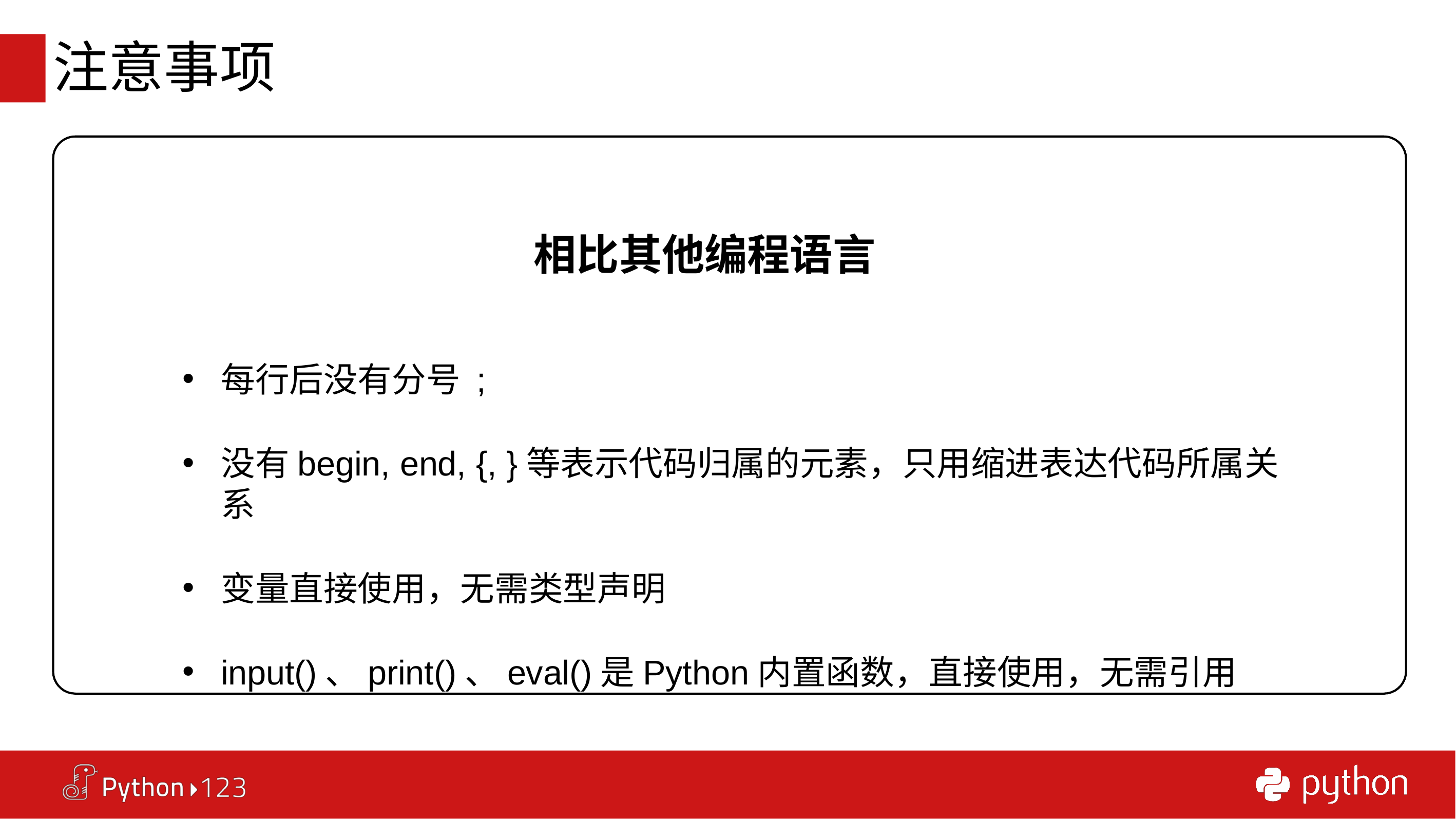

# 注意事项

相比其他编程语言

每行后没有分号 ;

没有begin, end, {, }等表示代码归属的元素，只用缩进表达代码所属关系

变量直接使用，无需类型声明

input()、print()、eval()是Python内置函数，直接使用，无需引用